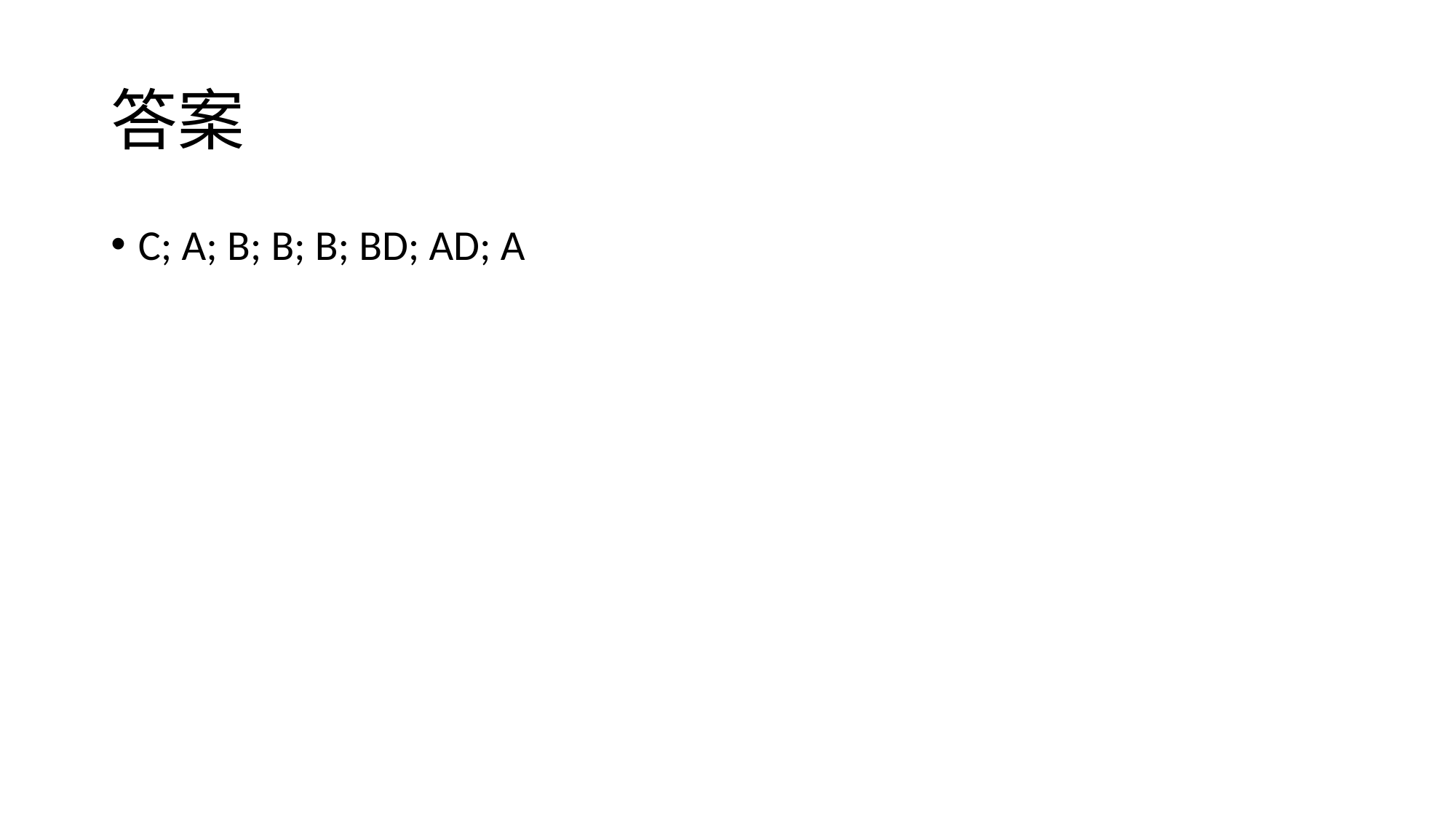

# 答案
C; A; B; B; B; BD; AD; A